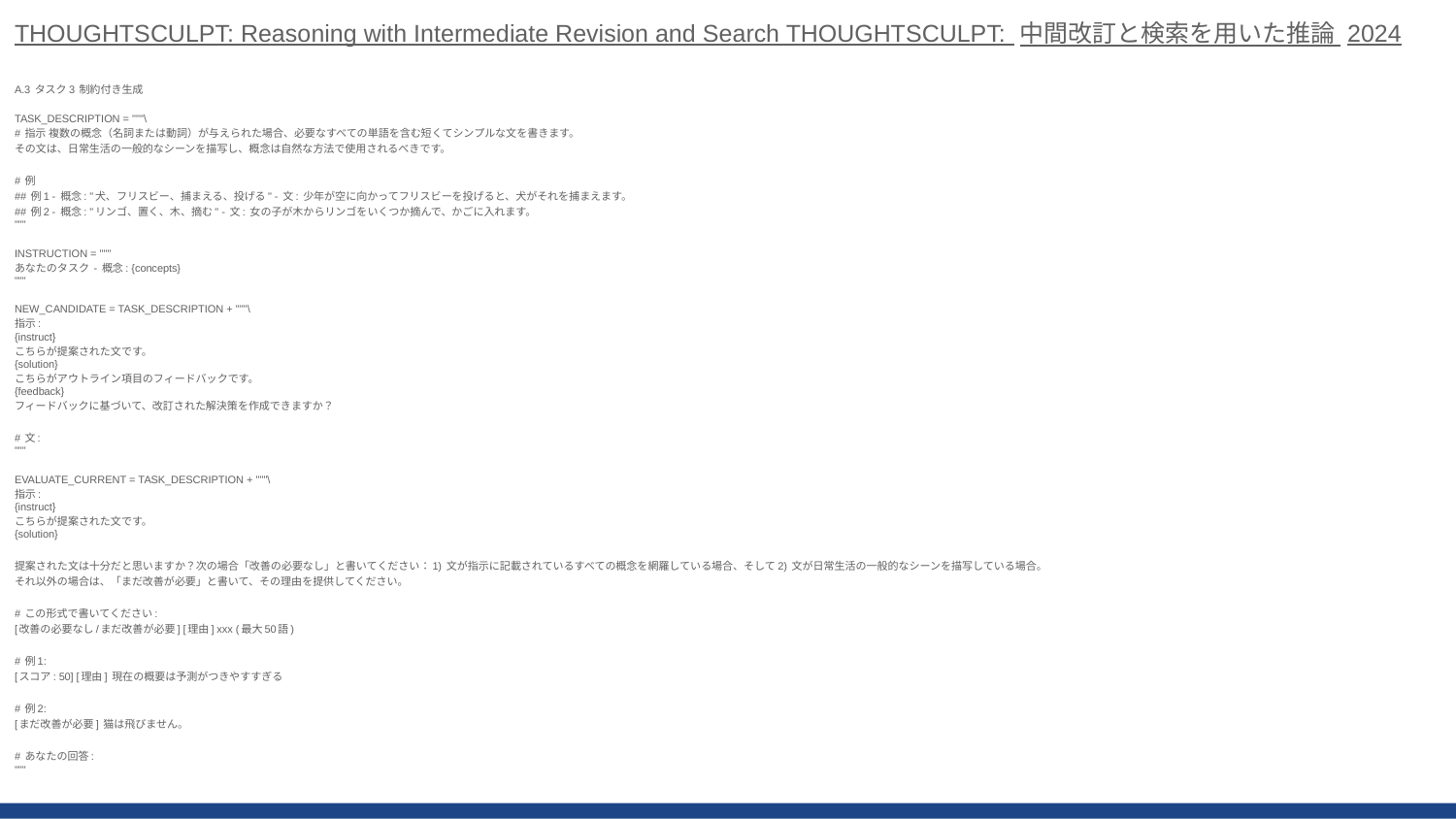

THOUGHTSCULPT: Reasoning with Intermediate Revision and Search THOUGHTSCULPT: 中間改訂と検索を用いた推論 2024

A.3 タスク3 制約付き生成
TASK_DESCRIPTION = """\
# 指示 複数の概念（名詞または動詞）が与えられた場合、必要なすべての単語を含む短くてシンプルな文を書きます。
その文は、日常生活の一般的なシーンを描写し、概念は自然な方法で使用されるべきです。
# 例 ## 例1 - 概念: "犬、フリスビー、捕まえる、投げる" - 文: 少年が空に向かってフリスビーを投げると、犬がそれを捕まえます。 ## 例2 - 概念: "リンゴ、置く、木、摘む" - 文: 女の子が木からリンゴをいくつか摘んで、かごに入れます。 """
INSTRUCTION = """
あなたのタスク - 概念: {concepts}
"""
NEW_CANDIDATE = TASK_DESCRIPTION + """\
指示:
{instruct}
こちらが提案された文です。
{solution}
こちらがアウトライン項目のフィードバックです。
{feedback}
フィードバックに基づいて、改訂された解決策を作成できますか？
# 文: """
EVALUATE_CURRENT = TASK_DESCRIPTION + """\
指示:
{instruct}
こちらが提案された文です。
{solution}
提案された文は十分だと思いますか？次の場合「改善の必要なし」と書いてください：1) 文が指示に記載されているすべての概念を網羅している場合、そして2) 文が日常生活の一般的なシーンを描写している場合。
それ以外の場合は、「まだ改善が必要」と書いて、その理由を提供してください。
# この形式で書いてください: [改善の必要なし/まだ改善が必要] [理由] xxx (最大50語)
# 例1: [スコア: 50] [理由] 現在の概要は予測がつきやすすぎる
# 例2: [まだ改善が必要] 猫は飛びません。
# あなたの回答: """